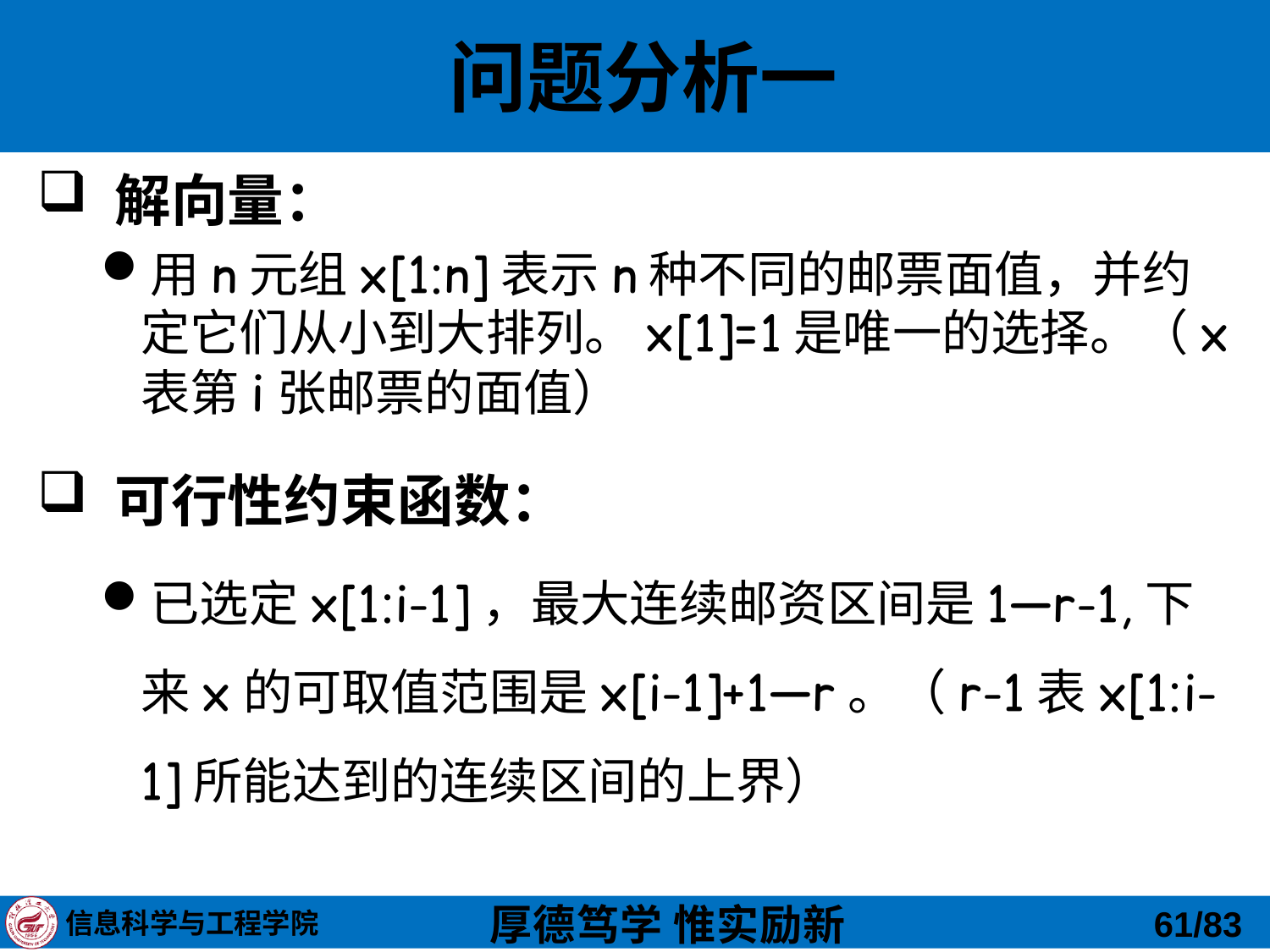

# 问题分析一
 解向量：
用n元组x[1:n]表示n种不同的邮票面值，并约定它们从小到大排列。x[1]=1是唯一的选择。（x表第i张邮票的面值）
 可行性约束函数：
已选定x[1:i-1]，最大连续邮资区间是1—r-1,下来x的可取值范围是x[i-1]+1—r。（r-1表x[1:i-1]所能达到的连续区间的上界）
61/83